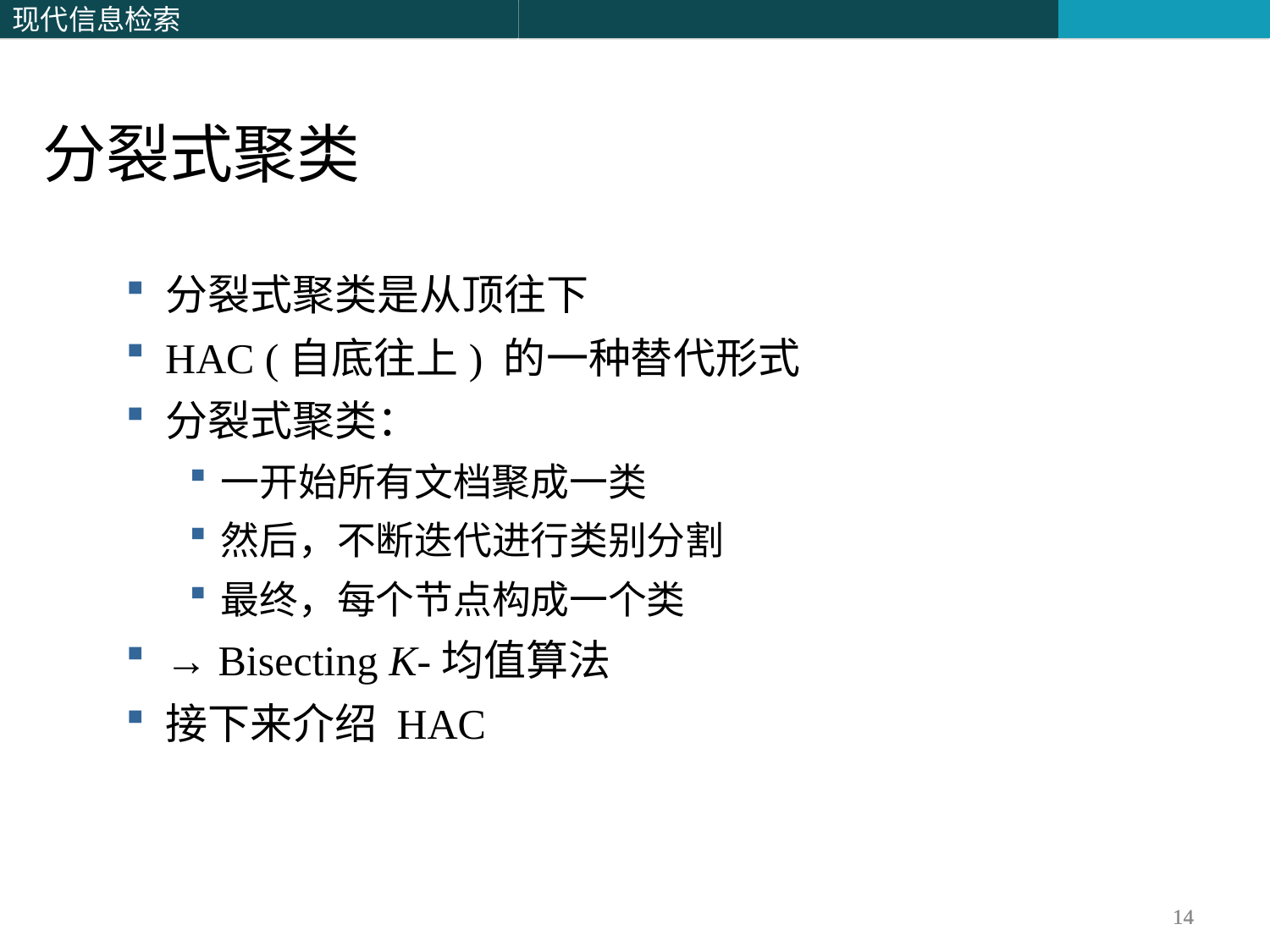

分裂式聚类

分裂式聚类是从顶往下
HAC (自底往上) 的一种替代形式
分裂式聚类：
一开始所有文档聚成一类
然后，不断迭代进行类别分割
最终，每个节点构成一个类
→ Bisecting K-均值算法
接下来介绍 HAC
14
14